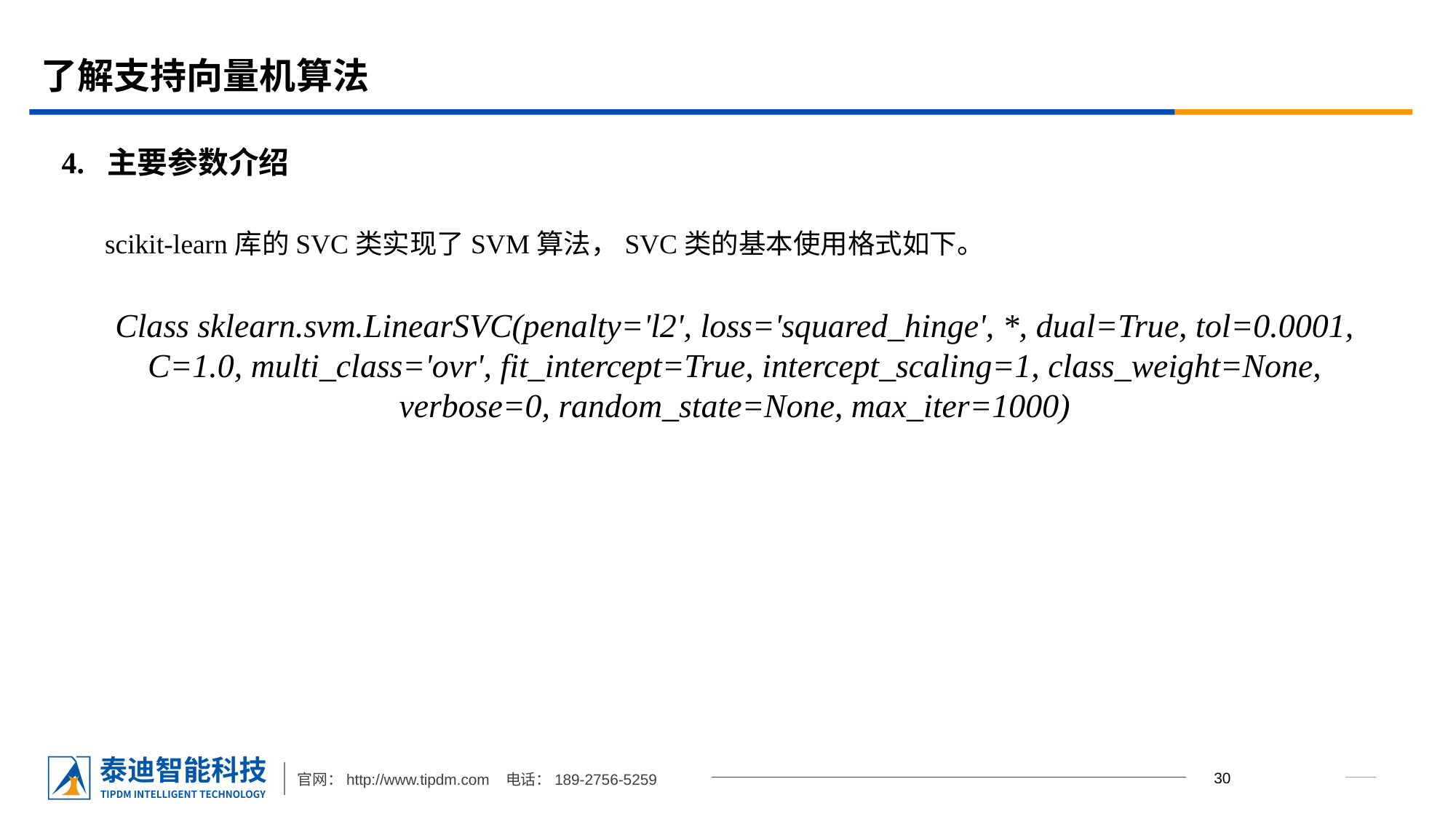

# 了解支持向量机算法
4.  主要参数介绍
scikit-learn库的SVC类实现了SVM算法，SVC类的基本使用格式如下。
Class sklearn.svm.LinearSVC(penalty='l2', loss='squared_hinge', *, dual=True, tol=0.0001, C=1.0, multi_class='ovr', fit_intercept=True, intercept_scaling=1, class_weight=None, verbose=0, random_state=None, max_iter=1000)